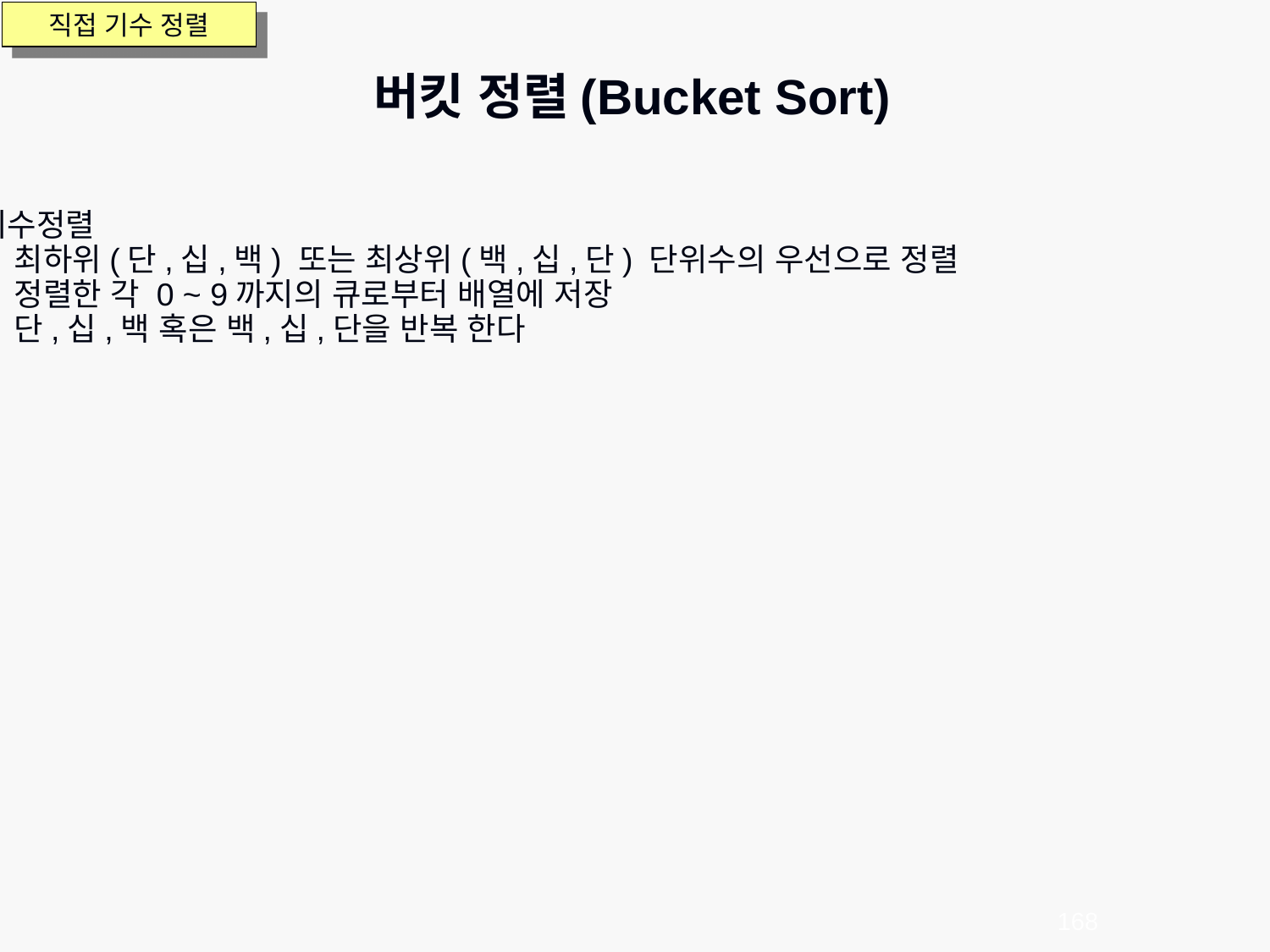

직접 기수 정렬
버킷 정렬(Bucket Sort)

기수정렬
 - 최하위(단,십,백) 또는 최상위(백,십,단) 단위수의 우선으로 정렬
 - 정렬한 각 0 ~ 9까지의 큐로부터 배열에 저장
 - 단,십,백 혹은 백,십,단을 반복 한다

168